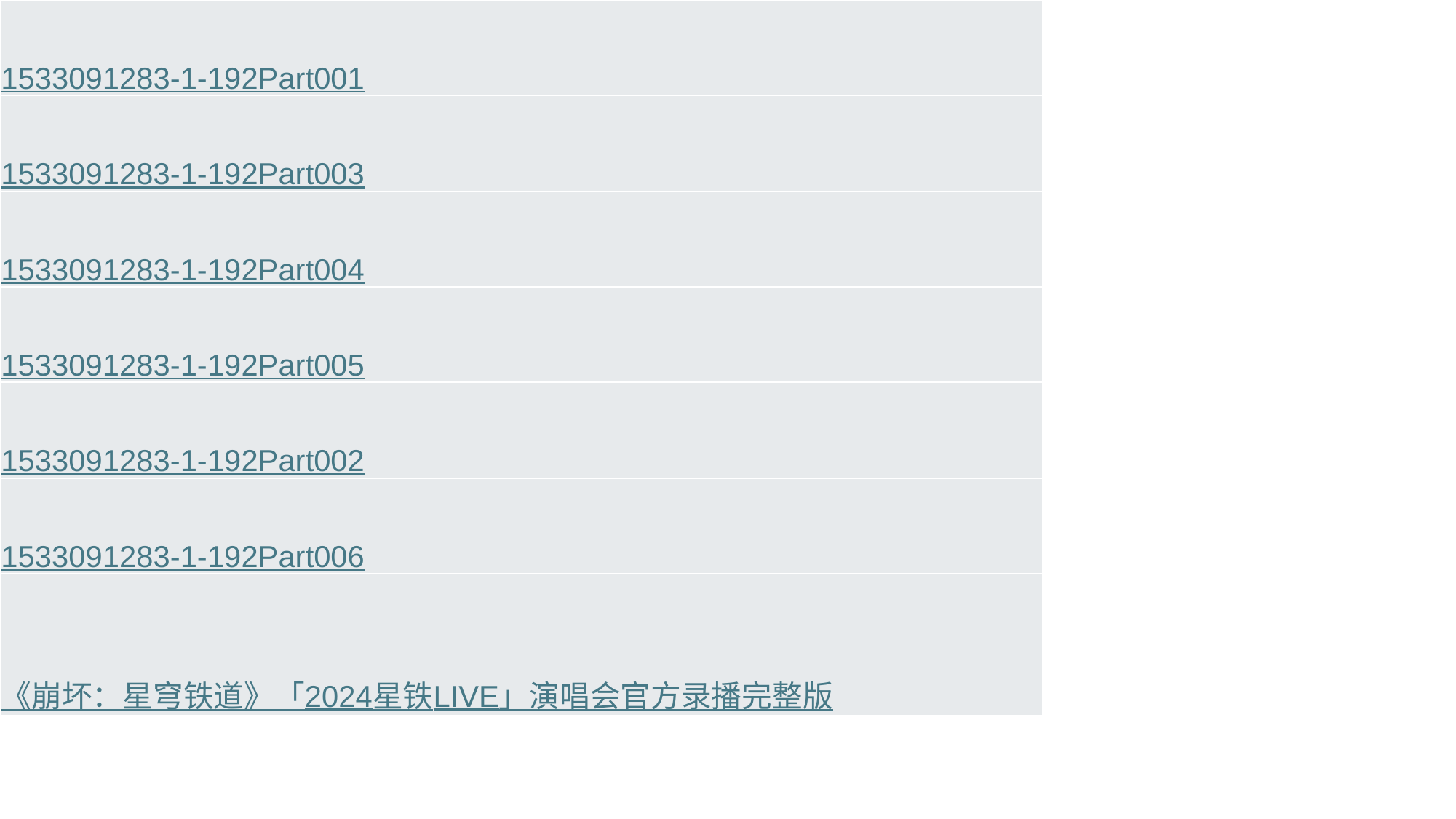

| 1533091283-1-192Part001 |
| --- |
| 1533091283-1-192Part003 |
| 1533091283-1-192Part004 |
| 1533091283-1-192Part005 |
| 1533091283-1-192Part002 |
| 1533091283-1-192Part006 |
| 《崩坏：星穹铁道》「2024星铁LIVE」演唱会官方录播完整版 |